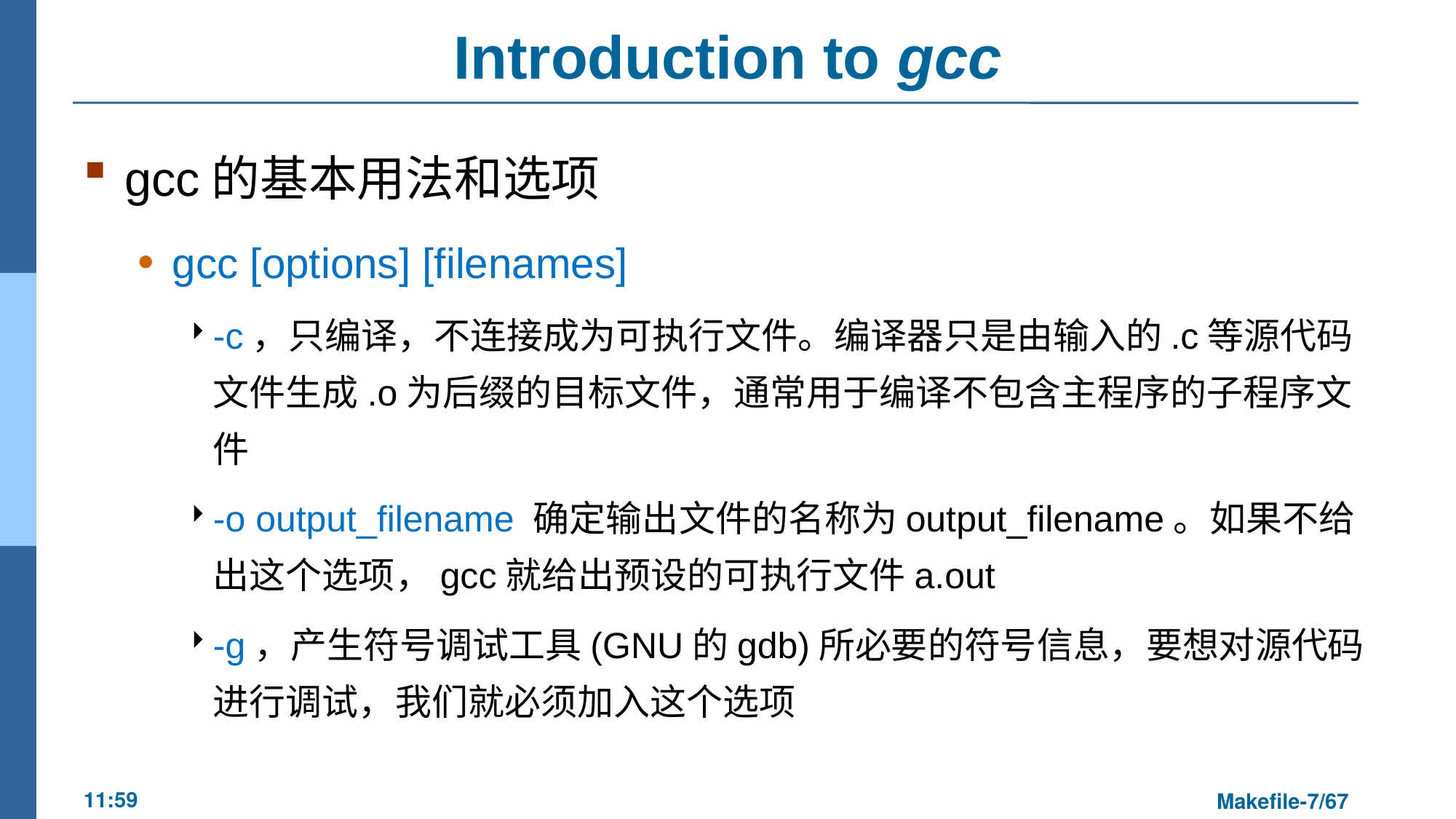

# Introduction to gcc
gcc的基本用法和选项
gcc [options] [filenames]
-c，只编译，不连接成为可执行文件。编译器只是由输入的.c等源代码文件生成.o为后缀的目标文件，通常用于编译不包含主程序的子程序文件
-o output_filename 确定输出文件的名称为output_filename。如果不给出这个选项，gcc就给出预设的可执行文件a.out
-g，产生符号调试工具(GNU的gdb)所必要的符号信息，要想对源代码进行调试，我们就必须加入这个选项